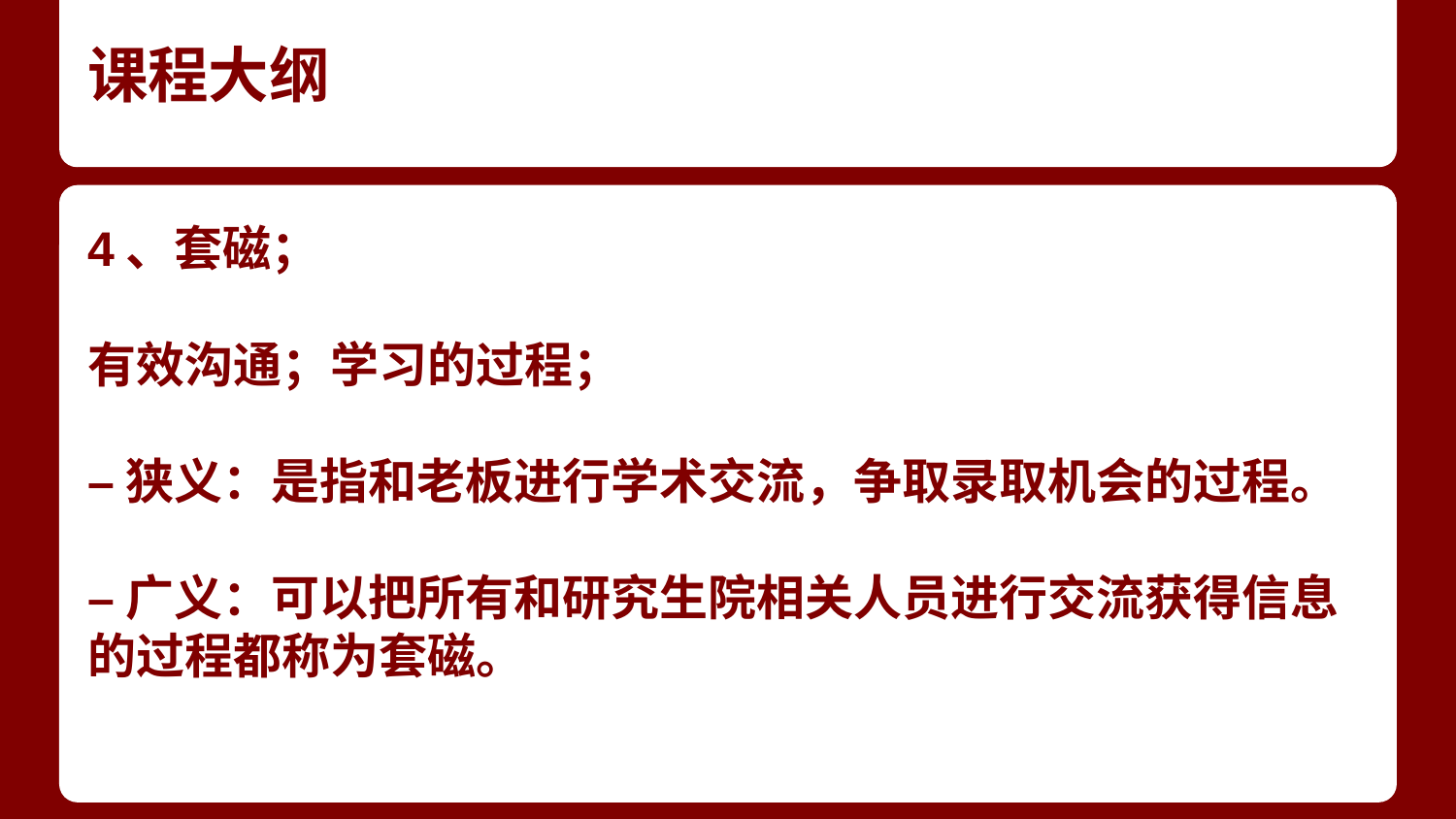

# 课程大纲
4、套磁；

有效沟通；学习的过程；

–狭义：是指和老板进行学术交流，争取录取机会的过程。

–广义：可以把所有和研究生院相关人员进行交流获得信息的过程都称为套磁。